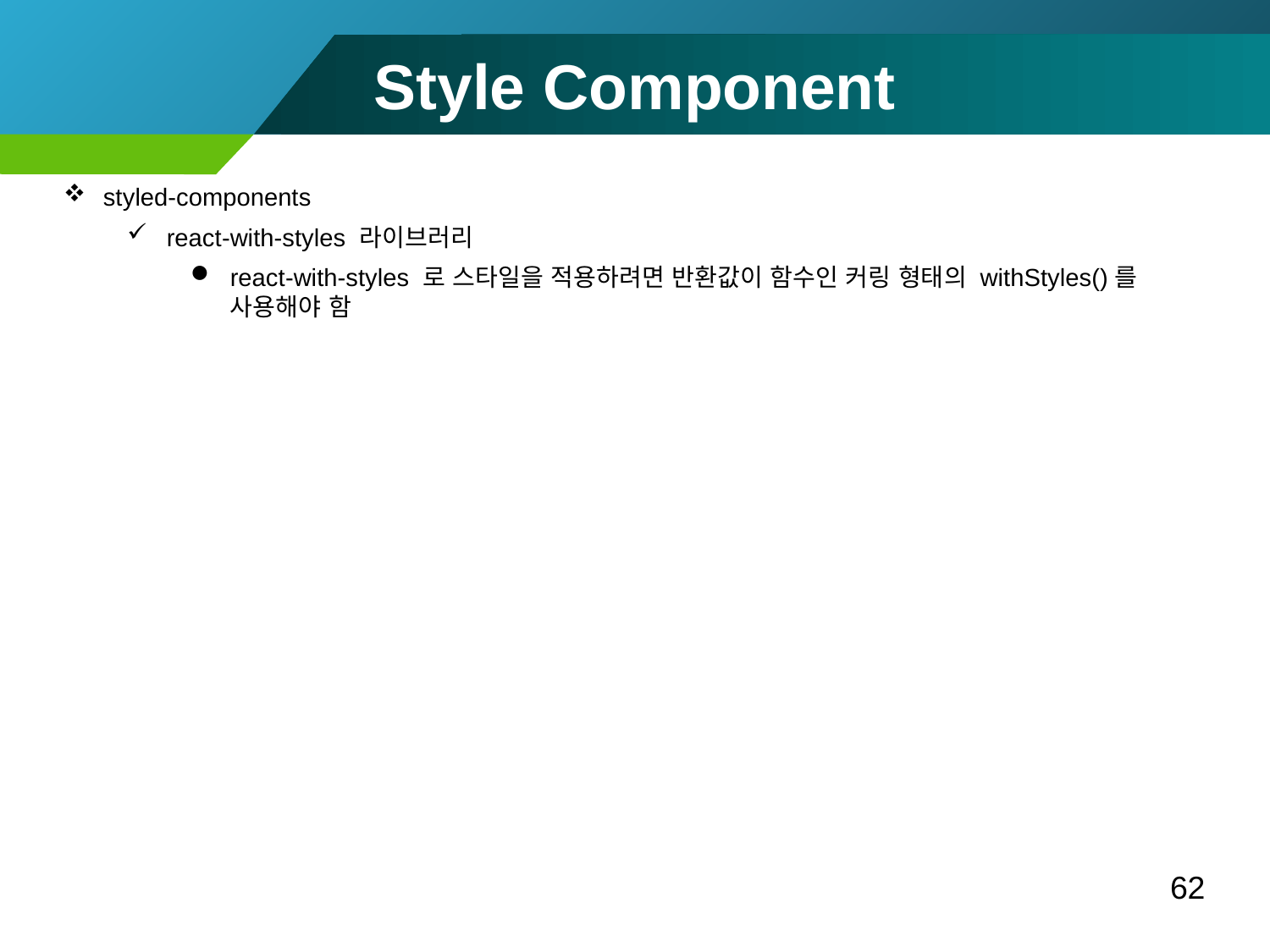

Style Component
styled-components
react-with-styles 라이브러리
react-with-styles 로 스타일을 적용하려면 반환값이 함수인 커링 형태의 withStyles()를 사용해야 함
62